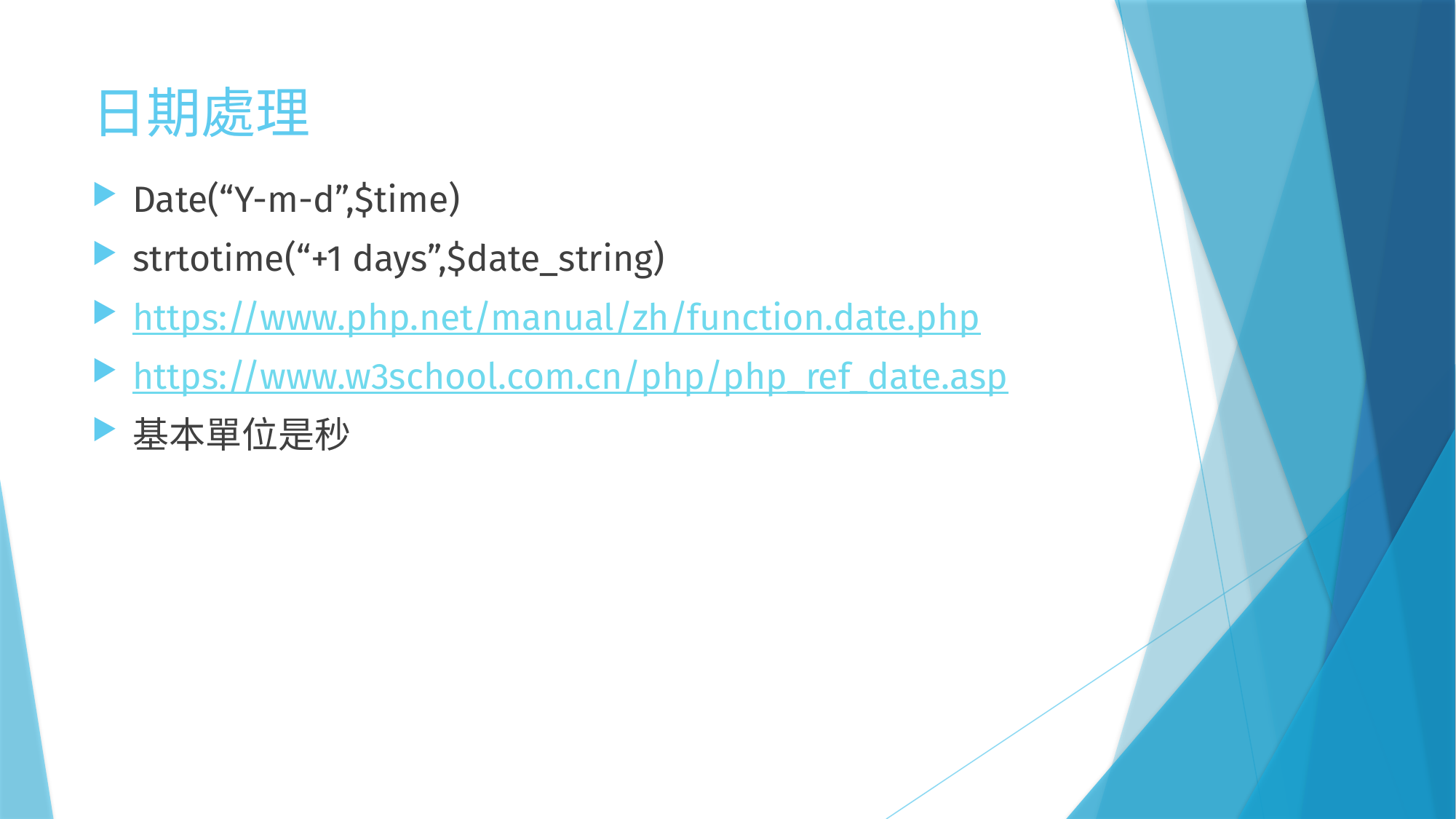

# 日期處理
Date(“Y-m-d”,$time)
strtotime(“+1 days”,$date_string)
https://www.php.net/manual/zh/function.date.php
https://www.w3school.com.cn/php/php_ref_date.asp
基本單位是秒